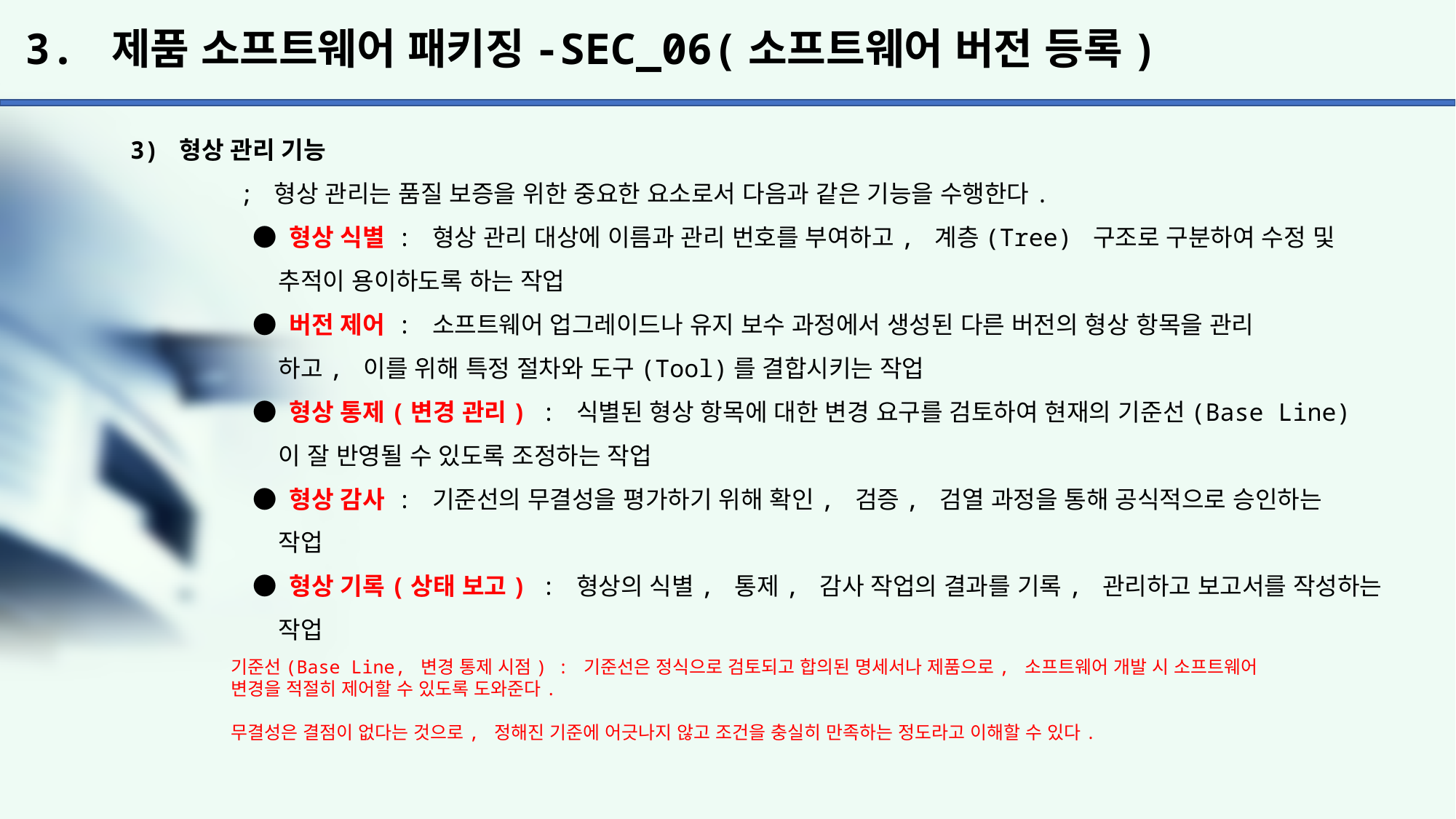

# 3. 제품 소프트웨어 패키징-SEC_06(소프트웨어 버전 등록)
3) 형상 관리 기능
	; 형상 관리는 품질 보증을 위한 중요한 요소로서 다음과 같은 기능을 수행한다.
	  ● 형상 식별 : 형상 관리 대상에 이름과 관리 번호를 부여하고, 계층(Tree) 구조로 구분하여 수정 및
	     추적이 용이하도록 하는 작업
	  ● 버전 제어 : 소프트웨어 업그레이드나 유지 보수 과정에서 생성된 다른 버전의 형상 항목을 관리
	     하고, 이를 위해 특정 절차와 도구(Tool)를 결합시키는 작업
	  ● 형상 통제(변경 관리) : 식별된 형상 항목에 대한 변경 요구를 검토하여 현재의 기준선(Base Line)
	     이 잘 반영될 수 있도록 조정하는 작업
	  ● 형상 감사 : 기준선의 무결성을 평가하기 위해 확인, 검증, 검열 과정을 통해 공식적으로 승인하는
	     작업
	  ● 형상 기록(상태 보고) : 형상의 식별, 통제, 감사 작업의 결과를 기록, 관리하고 보고서를 작성하는
	     작업
기준선(Base Line, 변경 통제 시점) : 기준선은 정식으로 검토되고 합의된 명세서나 제품으로, 소프트웨어 개발 시 소프트웨어
변경을 적절히 제어할 수 있도록 도와준다.

무결성은 결점이 없다는 것으로, 정해진 기준에 어긋나지 않고 조건을 충실히 만족하는 정도라고 이해할 수 있다.